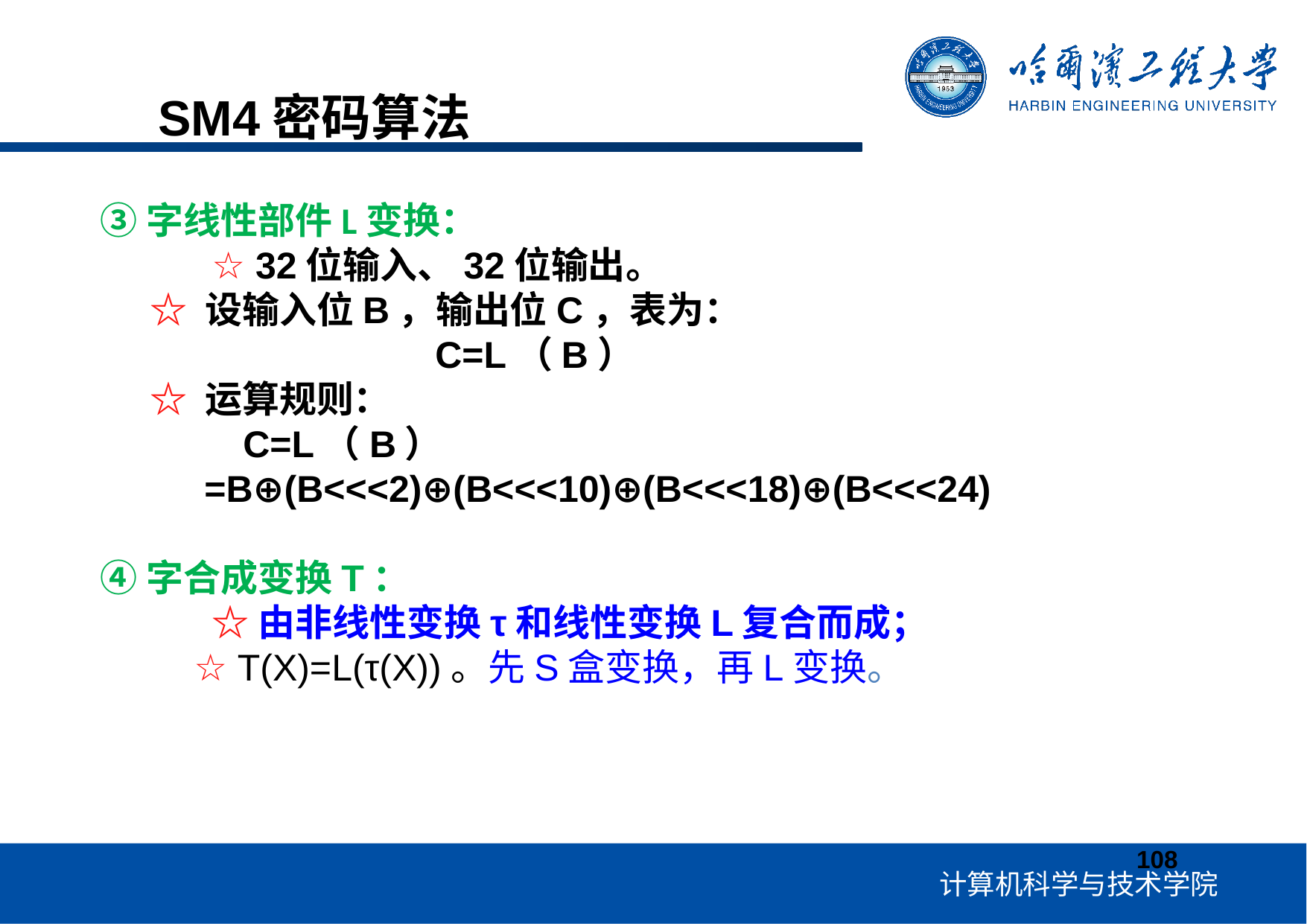

SM4 密码算法
SM4密码算法
③字线性部件L变换：
	☆ 32位输入、32位输出。
      ☆ 设输入位B，输出位C，表为：
			C=L（B）
      ☆ 运算规则：
	   C=L（B）
          =B⊕(B<<<2)⊕(B<<<10)⊕(B<<<18)⊕(B<<<24)

④字合成变换T：
 	☆由非线性变换τ和线性变换L复合而成；
         ☆ T(X)=L(τ(X))。先S盒变换，再L变换。

108